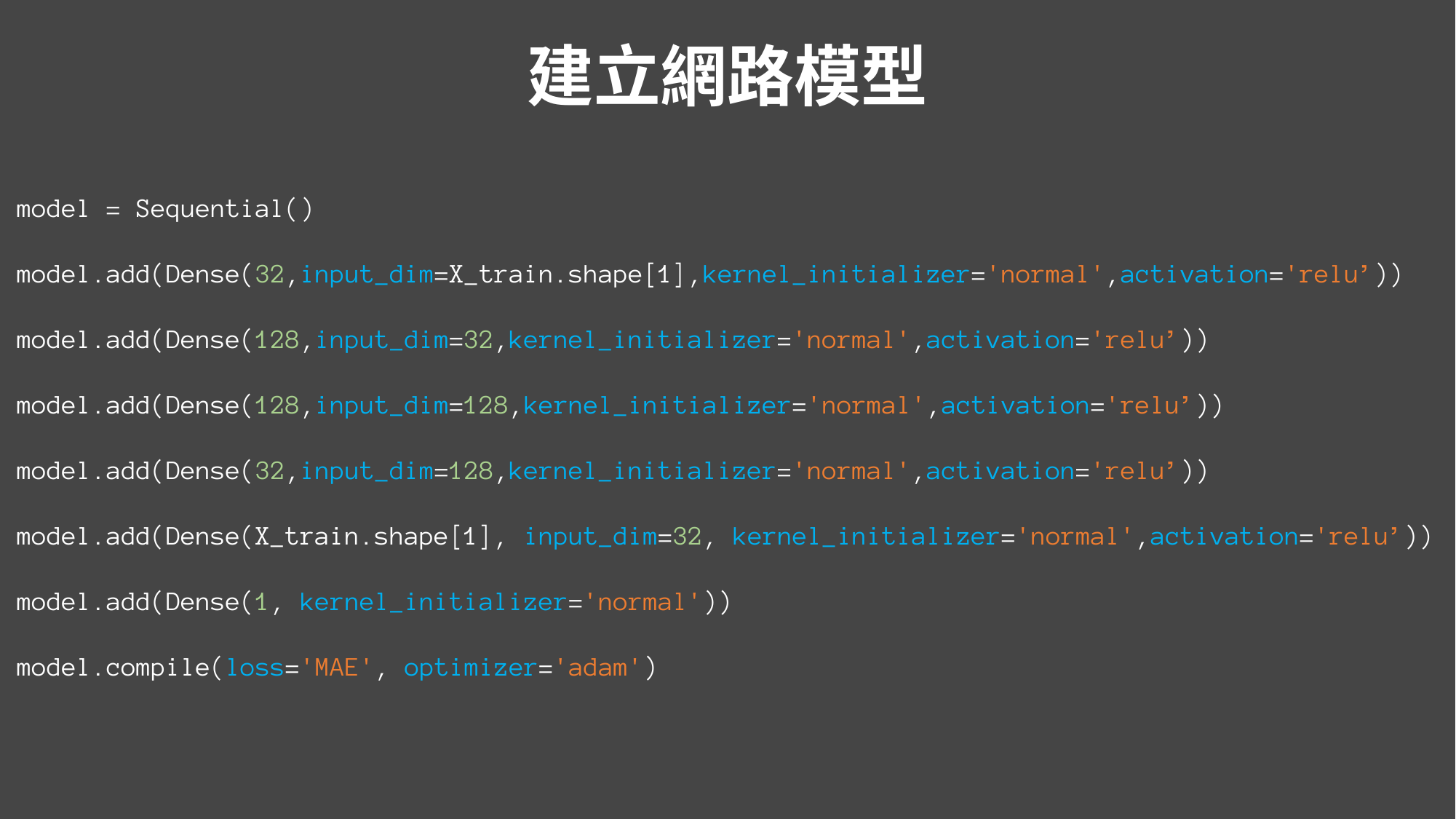

建立網路模型
model = Sequential()

model.add(Dense(32,input_dim=X_train.shape[1],kernel_initializer='normal',activation='relu’))

model.add(Dense(128,input_dim=32,kernel_initializer='normal',activation='relu’))

model.add(Dense(128,input_dim=128,kernel_initializer='normal',activation='relu’))

model.add(Dense(32,input_dim=128,kernel_initializer='normal',activation='relu’))

model.add(Dense(X_train.shape[1], input_dim=32, kernel_initializer='normal',activation='relu’))

model.add(Dense(1, kernel_initializer='normal'))

model.compile(loss='MAE', optimizer='adam')